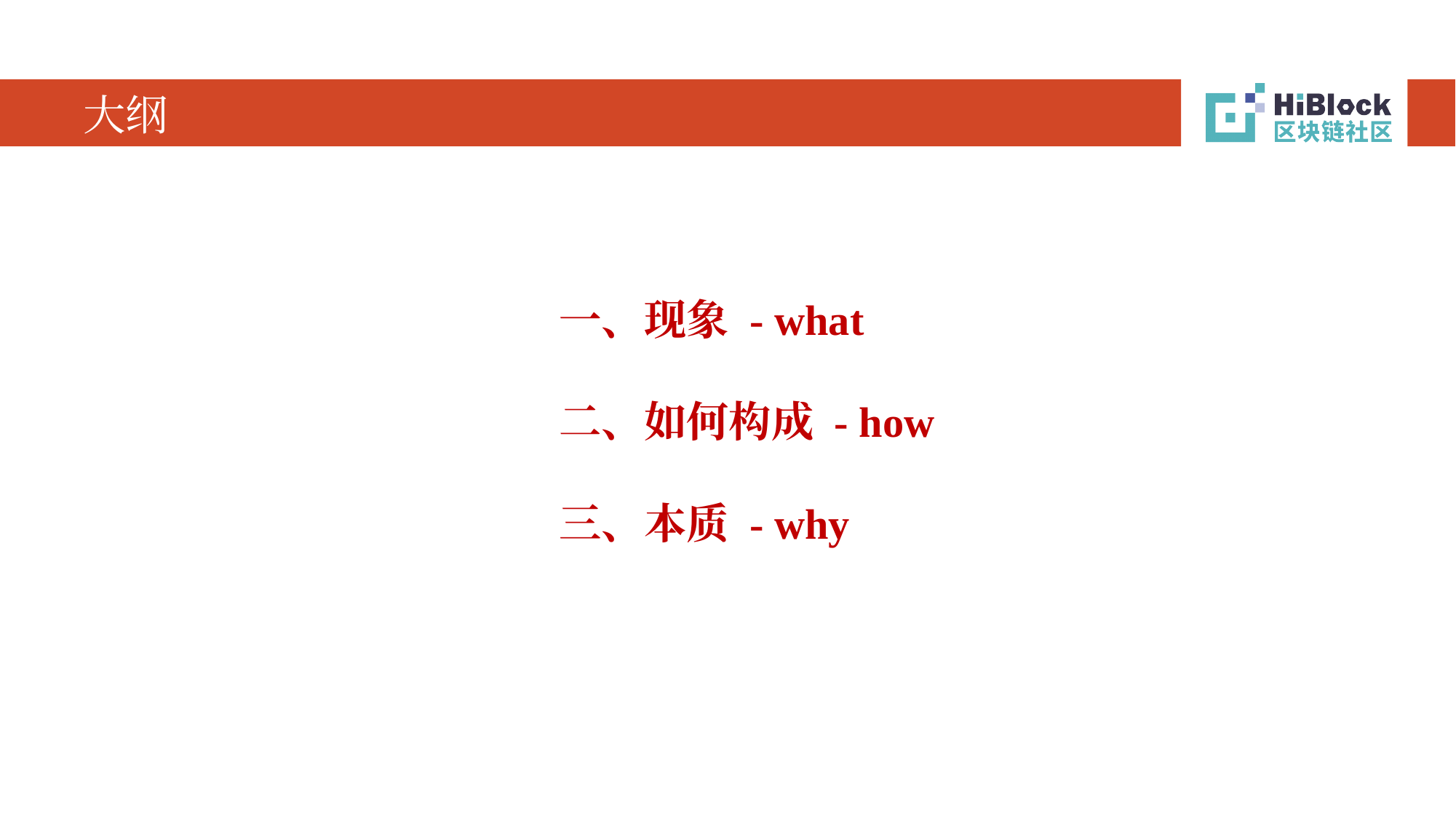

# 大纲
一、现象 - what

二、如何构成 - how

三、本质 - why